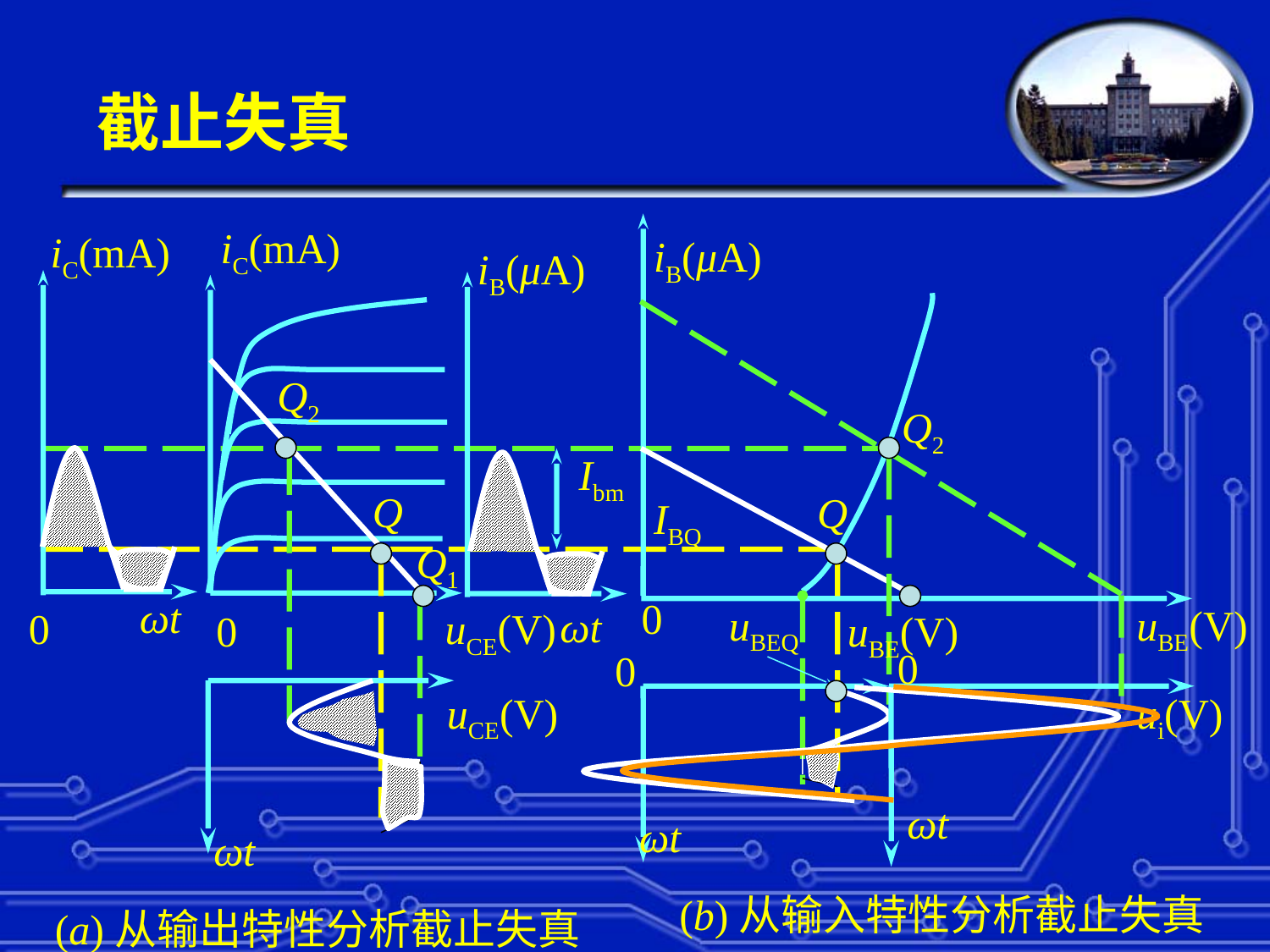

截止失真

iC(mA)
iC(mA)
iB(μA)
iB(μA)

Q2

Q2

Ibm

Q
Q

IBQ
Q1

ωt

0

uBEQ
uBE(V)

ωt

0
uCE(V)
0

uBE(V)
0
0

uCE(V)

ui(V)

ωt
ωt

ωt
(b)从输入特性分析截止失真
(a)从输出特性分析截止失真